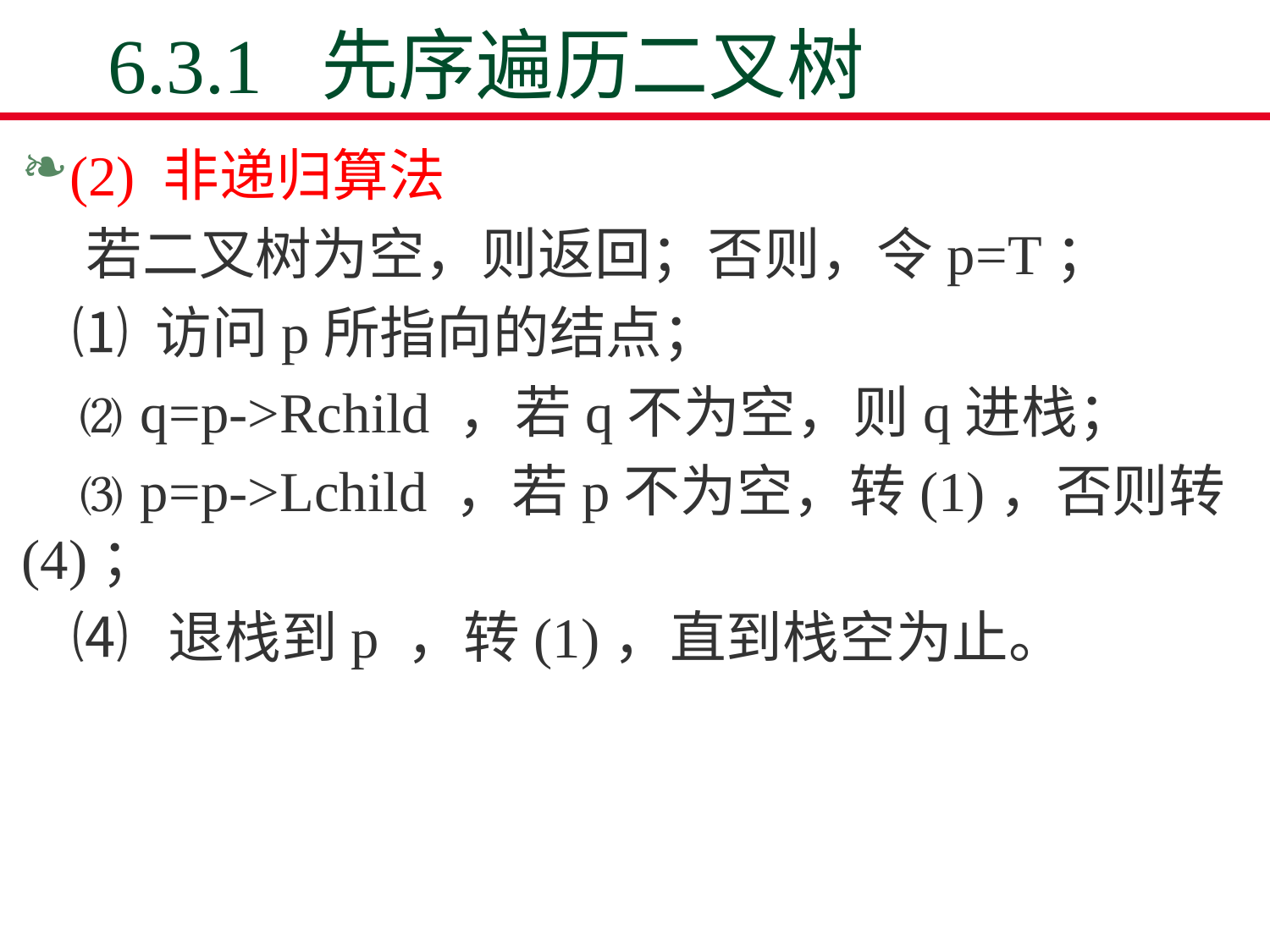

# 6.3.1  先序遍历二叉树
(2) 非递归算法
    若二叉树为空，则返回；否则，令p=T；
    ⑴ 访问p所指向的结点；
    ⑵ q=p->Rchild ，若q不为空，则q进栈；
    ⑶ p=p->Lchild ，若p不为空，转(1)，否则转(4)；
    ⑷  退栈到p ，转(1)，直到栈空为止。